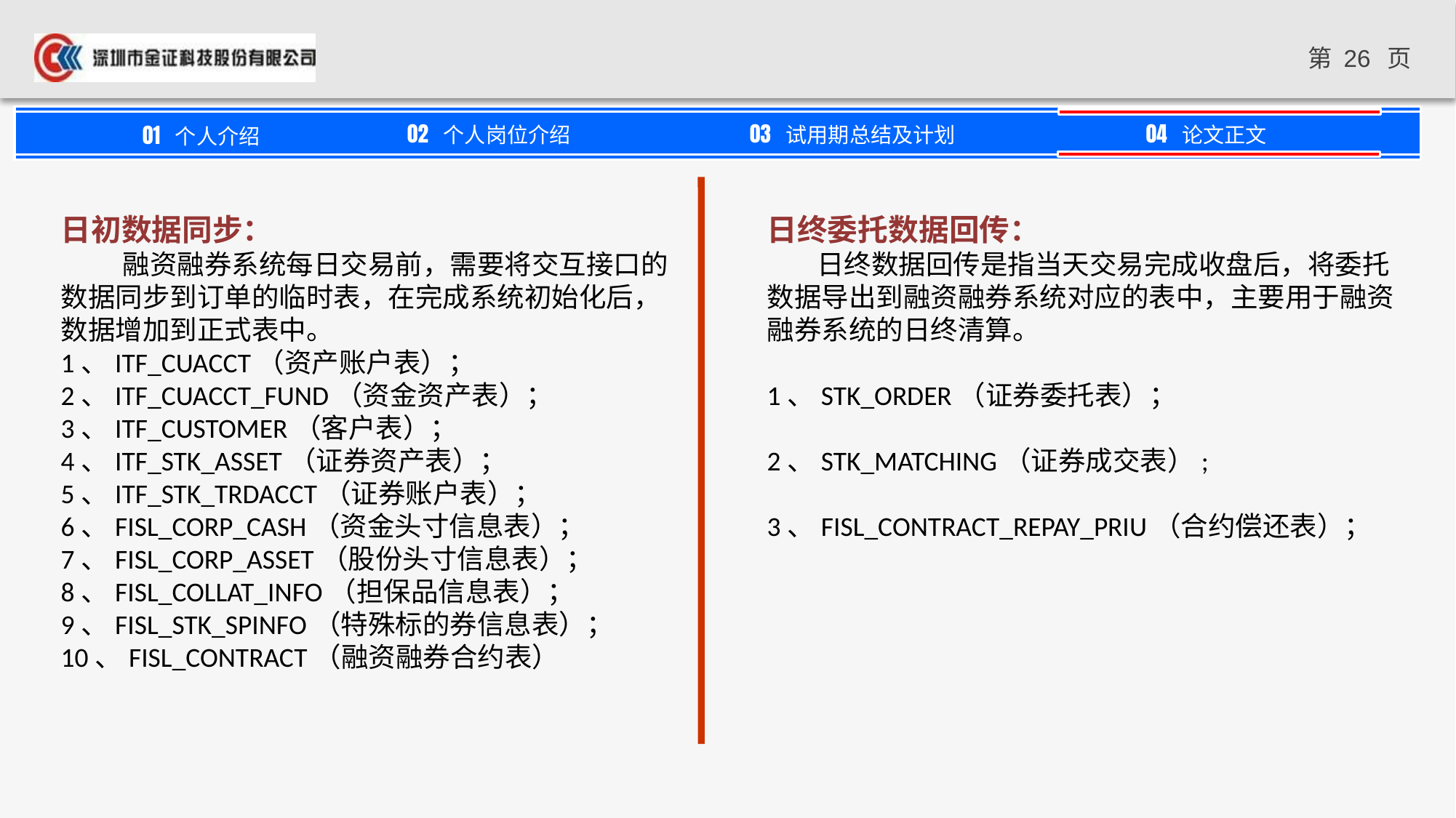

日初数据同步：
         融资融券系统每日交易前，需要将交互接口的数据同步到订单的临时表，在完成系统初始化后，数据增加到正式表中。
1、ITF_CUACCT（资产账户表）；
2、ITF_CUACCT_FUND（资金资产表）；
3、ITF_CUSTOMER（客户表）；
4、ITF_STK_ASSET（证券资产表）；
5、ITF_STK_TRDACCT（证券账户表）；
6、FISL_CORP_CASH（资金头寸信息表）；
7、FISL_CORP_ASSET（股份头寸信息表）；
8、FISL_COLLAT_INFO（担保品信息表）；
9、FISL_STK_SPINFO（特殊标的券信息表）；
10、FISL_CONTRACT（融资融券合约表）
日终委托数据回传：
       日终数据回传是指当天交易完成收盘后，将委托数据导出到融资融券系统对应的表中，主要用于融资融券系统的日终清算。

1、STK_ORDER（证券委托表）；

2、STK_MATCHING（证券成交表）;

3、FISL_CONTRACT_REPAY_PRIU（合约偿还表）；